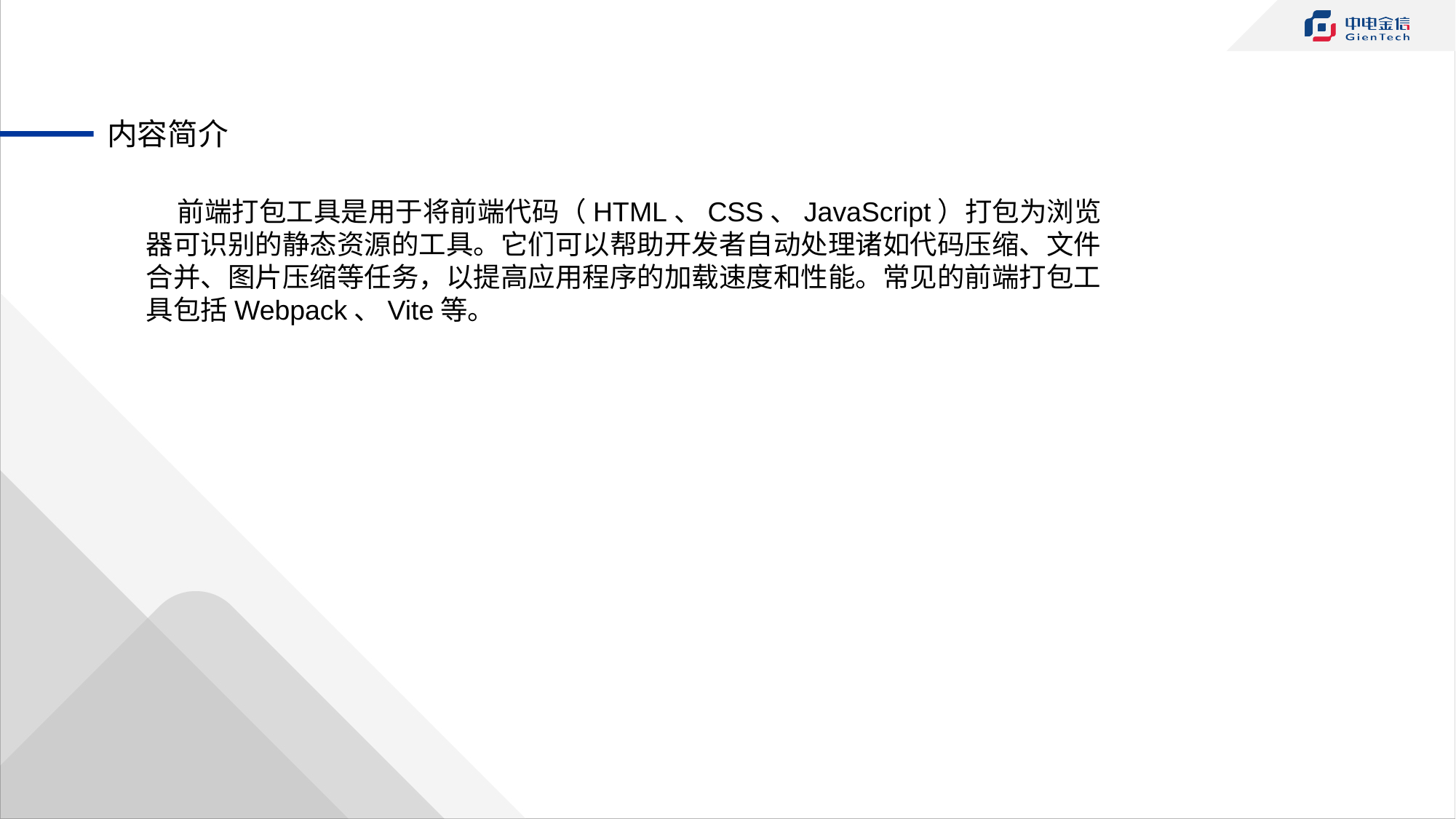

内容简介
    前端打包工具是用于将前端代码（HTML、CSS、JavaScript）打包为浏览器可识别的静态资源的工具。它们可以帮助开发者自动处理诸如代码压缩、文件合并、图片压缩等任务，以提高应用程序的加载速度和性能。常见的前端打包工具包括Webpack、Vite等。